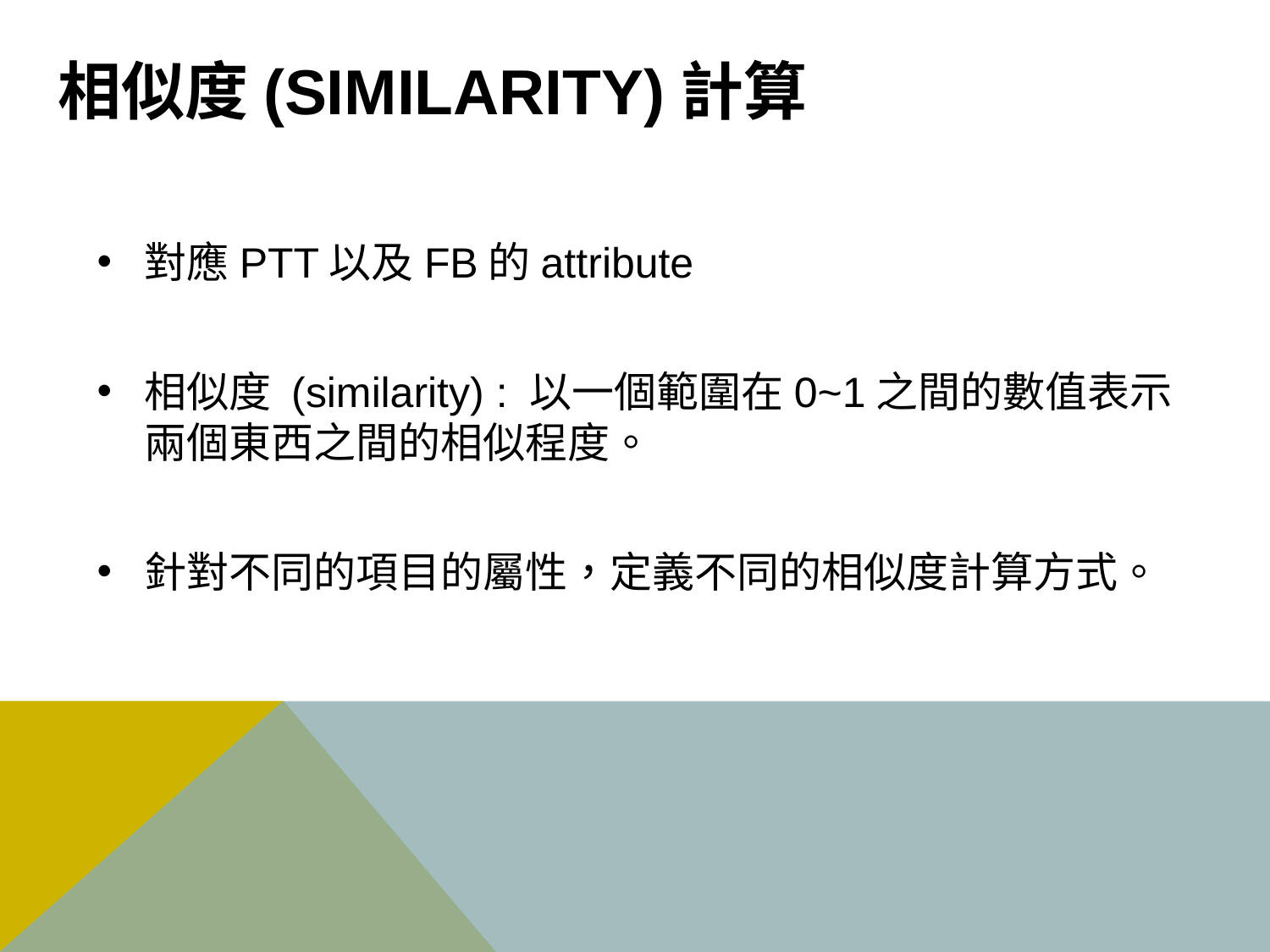

# 相似度(similarity)計算
對應PTT以及FB的attribute

相似度 (similarity) : 以一個範圍在0~1之間的數值表示兩個東西之間的相似程度。

針對不同的項目的屬性，定義不同的相似度計算方式。